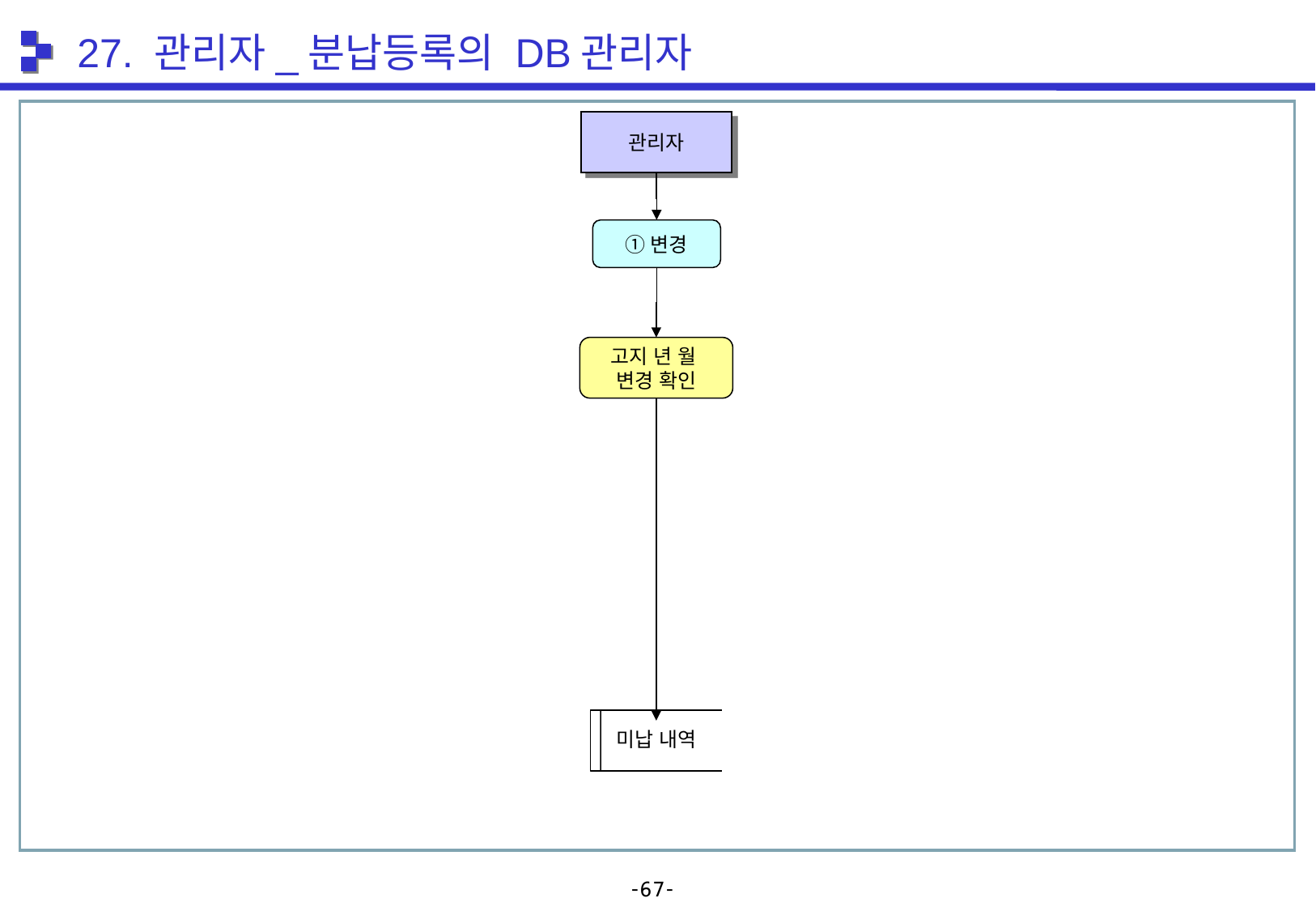

27. 관리자_분납등록의 DB관리자

관리자
①변경
고지 년 월
변경 확인

미납 내역